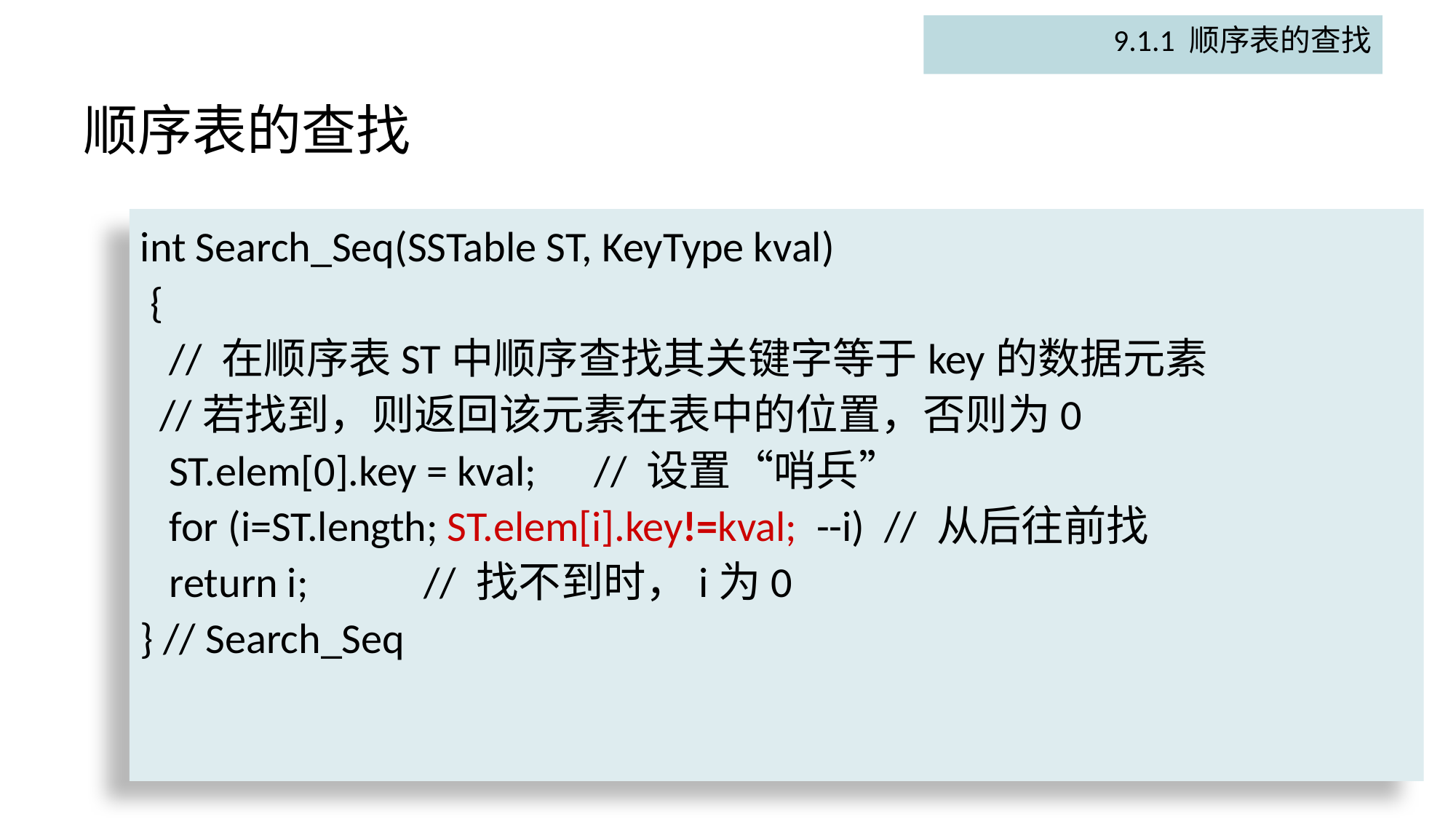

9.1.1 顺序表的查找
# 顺序表的查找
int Search_Seq(SSTable ST, KeyType kval)
 {
   // 在顺序表ST中顺序查找其关键字等于key的数据元素
  //若找到，则返回该元素在表中的位置，否则为0
   ST.elem[0].key = kval;      // 设置“哨兵”
   for (i=ST.length; ST.elem[i].key!=kval;  --i)  // 从后往前找
   return i;            // 找不到时，i为0
} // Search_Seq